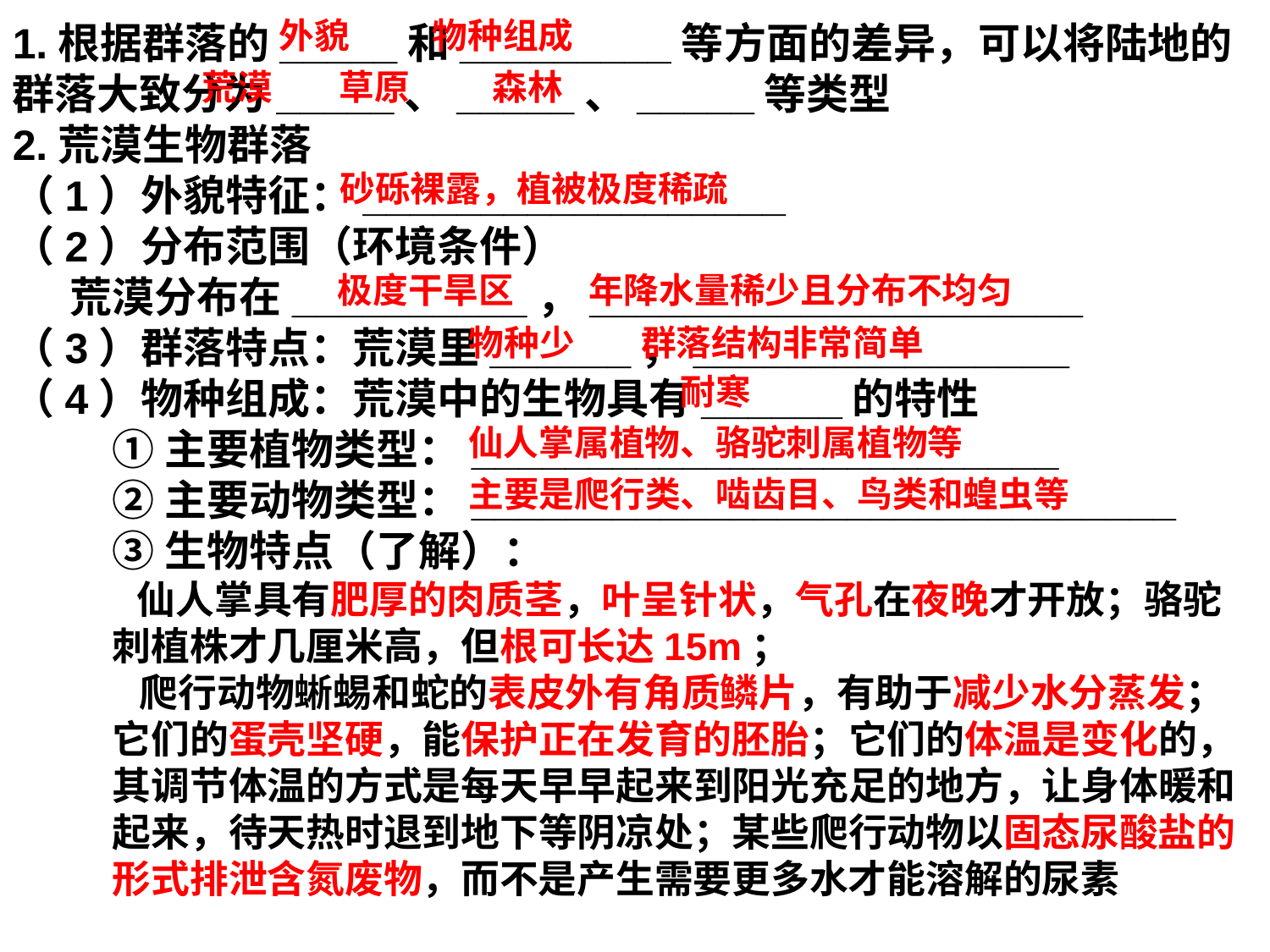

外貌
物种组成
1.根据群落的_____和_________等方面的差异，可以将陆地的群落大致分为_____、_____、_____等类型
2.荒漠生物群落
（1）外貌特征：__________________
（2）分布范围（环境条件）
     荒漠分布在__________，_____________________
（3）群落特点：荒漠里______，________________
（4）物种组成：荒漠中的生物具有______的特性
①主要植物类型：_________________________
②主要动物类型：______________________________
③生物特点（了解）：
  仙人掌具有肥厚的肉质茎，叶呈针状，气孔在夜晚才开放；骆驼刺植株才几厘米高，但根可长达15m；
  爬行动物蜥蜴和蛇的表皮外有角质鳞片，有助于减少水分蒸发；它们的蛋壳坚硬，能保护正在发育的胚胎；它们的体温是变化的，其调节体温的方式是每天早早起来到阳光充足的地方，让身体暖和起来，待天热时退到地下等阴凉处；某些爬行动物以固态尿酸盐的形式排泄含氮废物，而不是产生需要更多水才能溶解的尿素
森林
荒漠
草原
砂砾裸露，植被极度稀疏
极度干旱区
年降水量稀少且分布不均匀
物种少
群落结构非常简单
耐寒
仙人掌属植物、骆驼刺属植物等
主要是爬行类、啮齿目、鸟类和蝗虫等